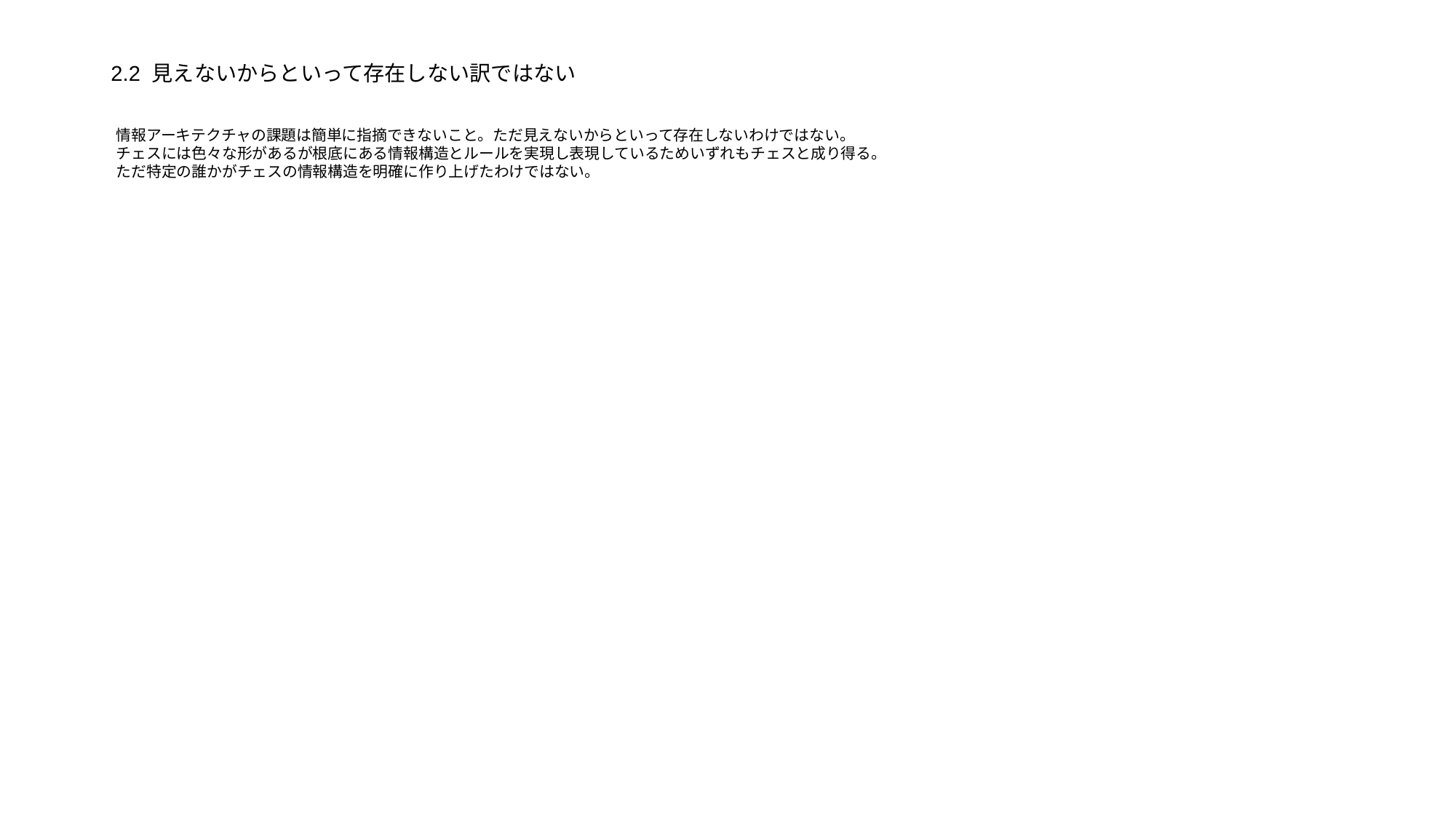

# 2.2 見えないからといって存在しない訳ではない
情報アーキテクチャの課題は簡単に指摘できないこと。ただ見えないからといって存在しないわけではない。
チェスには色々な形があるが根底にある情報構造とルールを実現し表現しているためいずれもチェスと成り得る。
ただ特定の誰かがチェスの情報構造を明確に作り上げたわけではない。